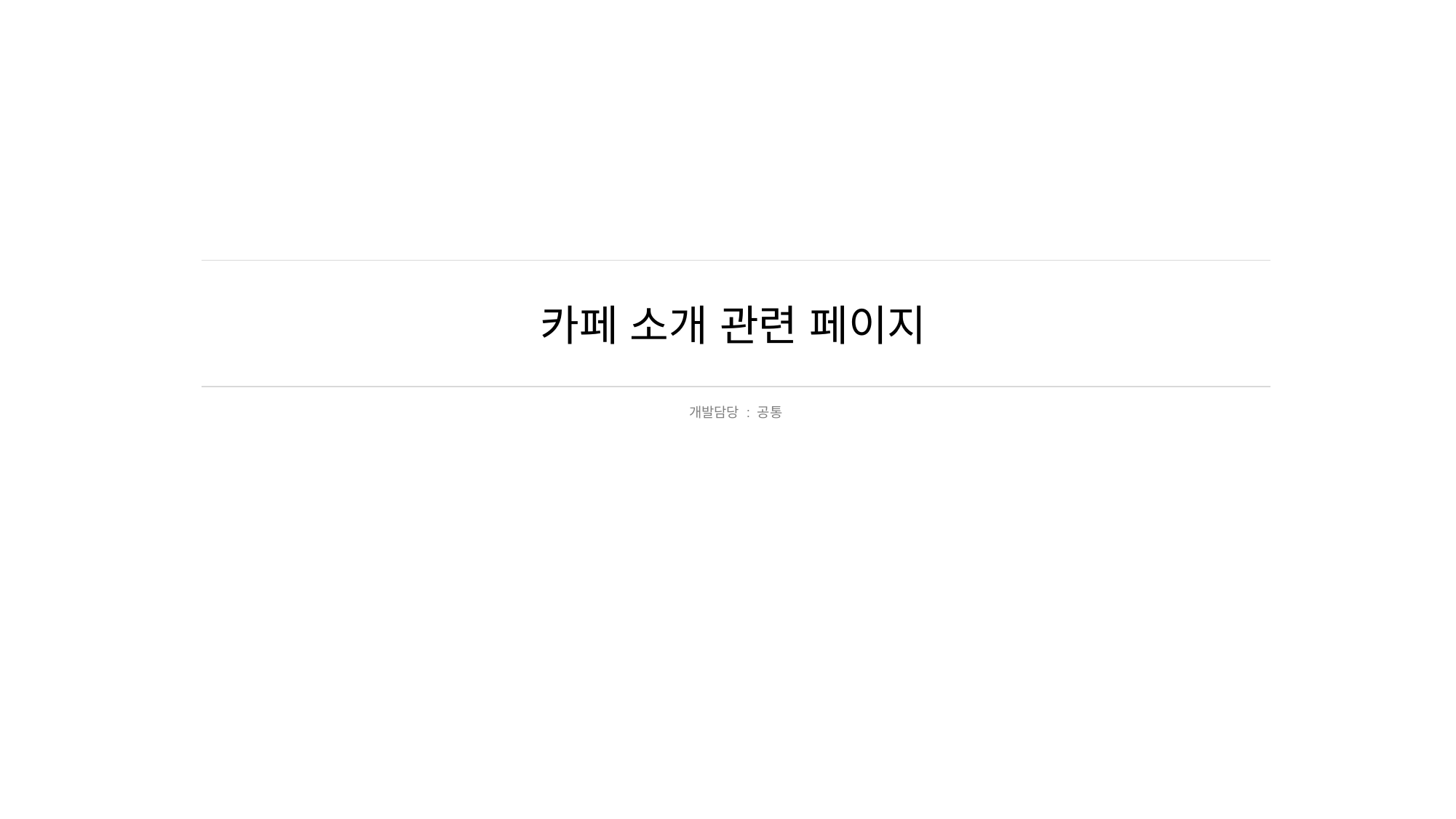

# 카페 소개 관련 페이지
개발담당 : 공통